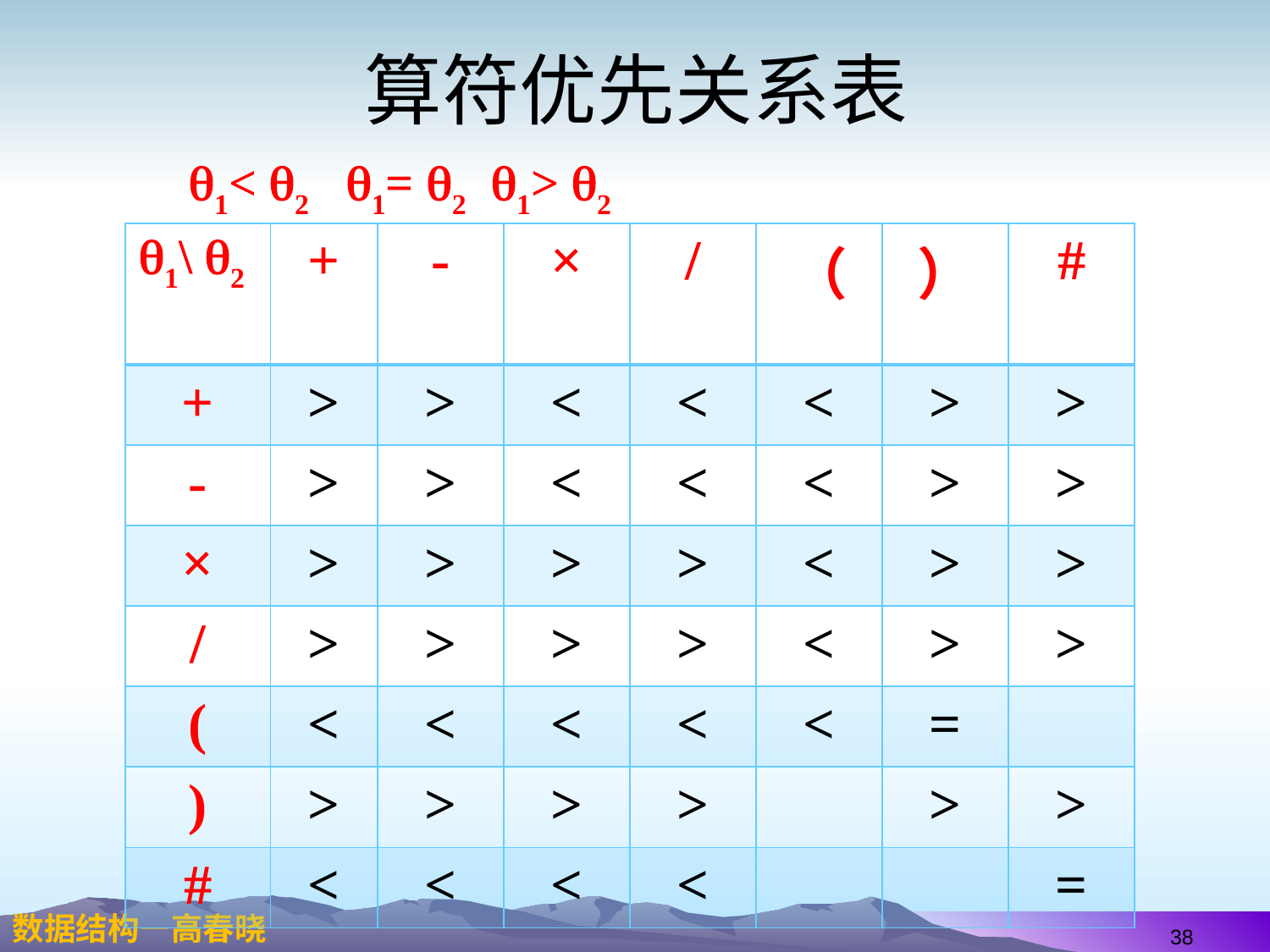

# 算符优先关系表
θ1< θ2   θ1= θ2  θ1> θ2
| θ1\ θ2 | + | - | × | / | （ | ） | # |
| --- | --- | --- | --- | --- | --- | --- | --- |
| + | > | > | < | < | < | > | > |
| - | > | > | < | < | < | > | > |
| × | > | > | > | > | < | > | > |
| / | > | > | > | > | < | > | > |
| ( | < | < | < | < | < | = |  |
| ) | > | > | > | > |  | > | > |
| # | < | < | < | < |  |  | = |
38